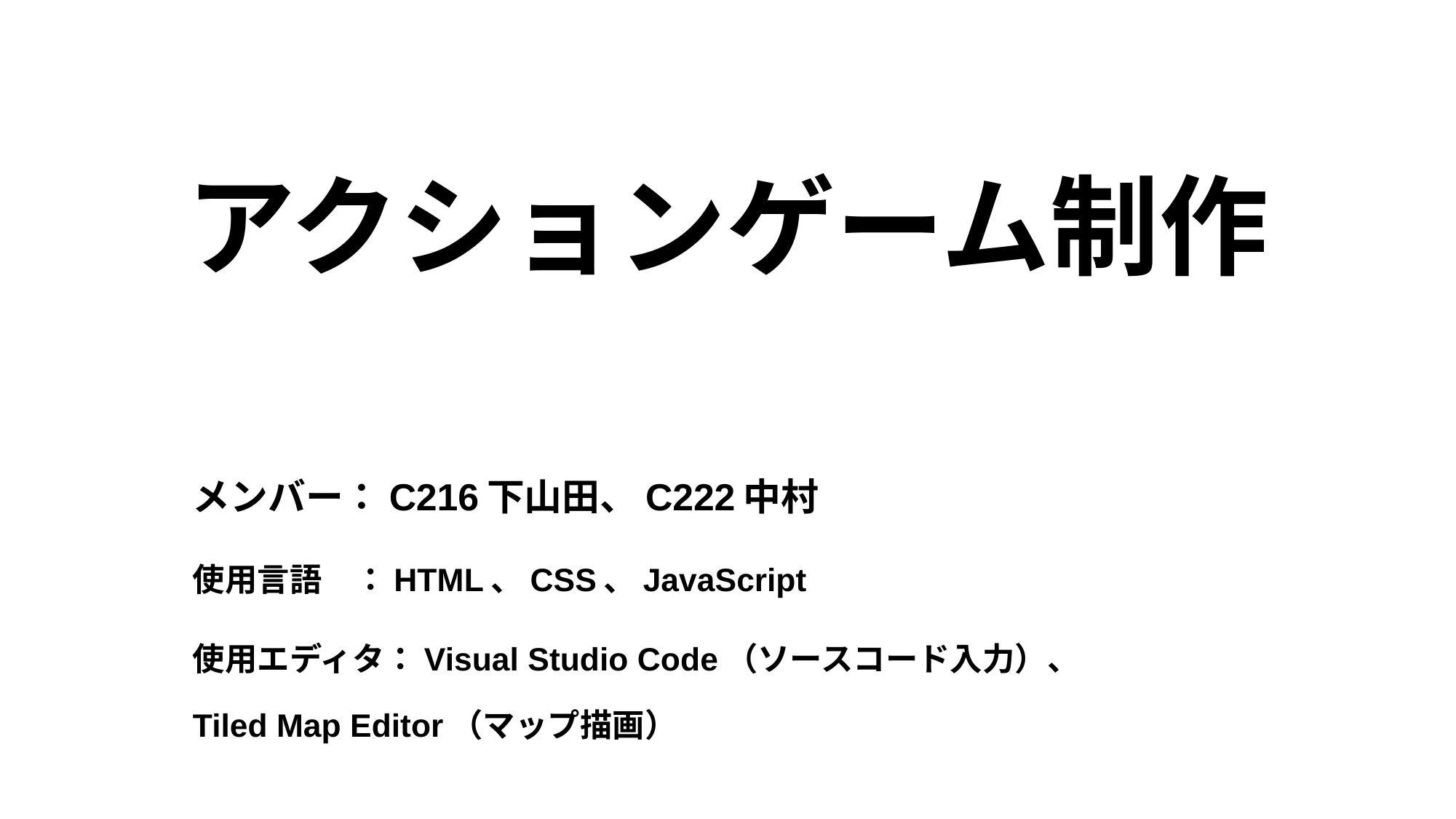

# アクションゲーム制作
メンバー：C216下山田、C222中村
使用言語　：HTML、CSS、JavaScript
使用エディタ：Visual Studio Code（ソースコード入力）、			 Tiled Map Editor（マップ描画）